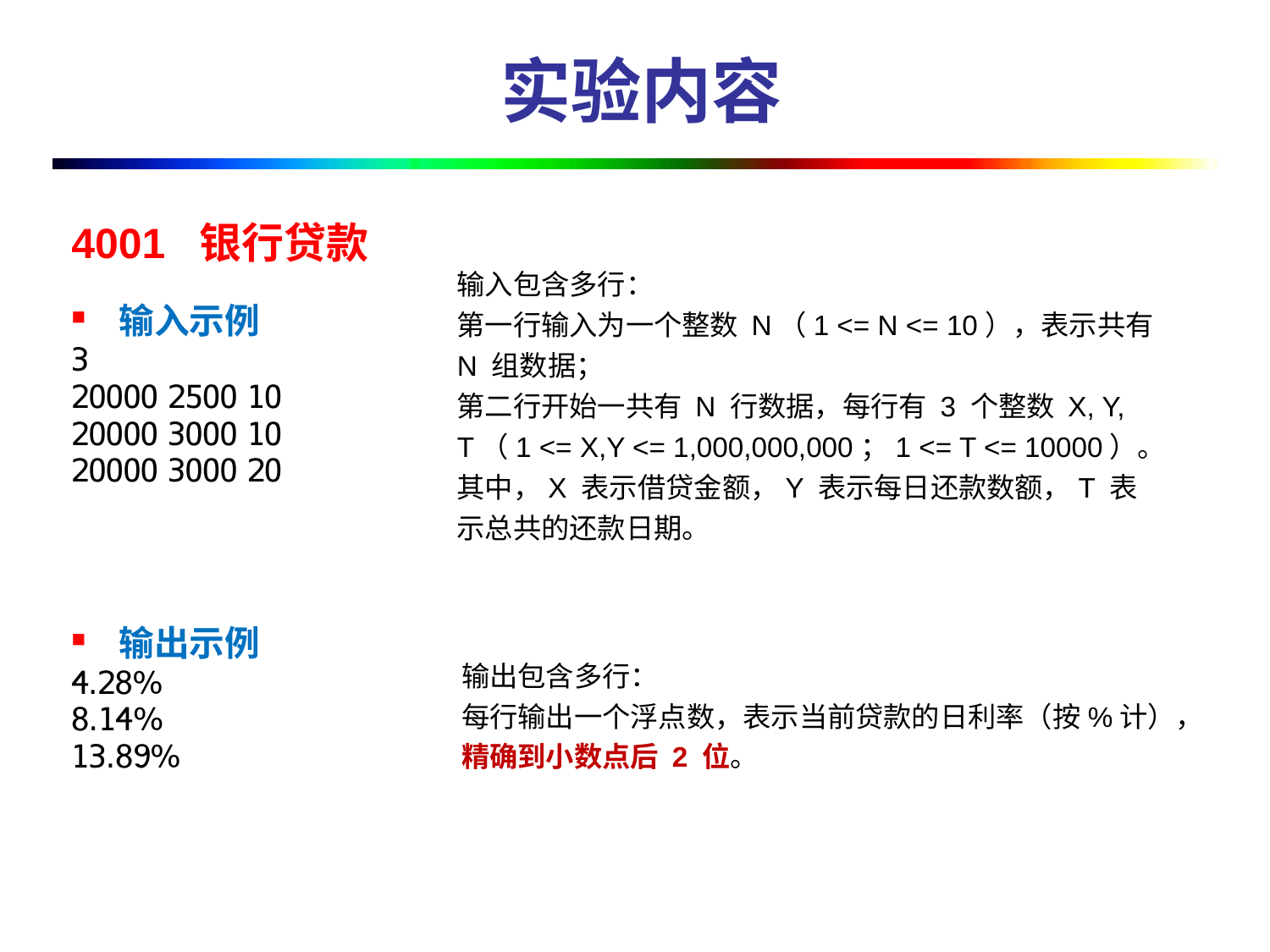

# 实验内容
4001  银行贷款

输入示例
3
20000 2500 10
20000 3000 10
20000 3000 20

输出示例
4.28%
8.14%
13.89%

输入包含多行：
第一行输入为一个整数 N（1 <= N <= 10），表示共有 N 组数据；
第二行开始一共有 N 行数据，每行有 3 个整数 X, Y, T（1 <= X,Y <= 1,000,000,000；1 <= T <= 10000）。其中，X 表示借贷金额，Y 表示每日还款数额，T 表示总共的还款日期。
输出包含多行：
每行输出一个浮点数，表示当前贷款的日利率（按%计），精确到小数点后 2 位。